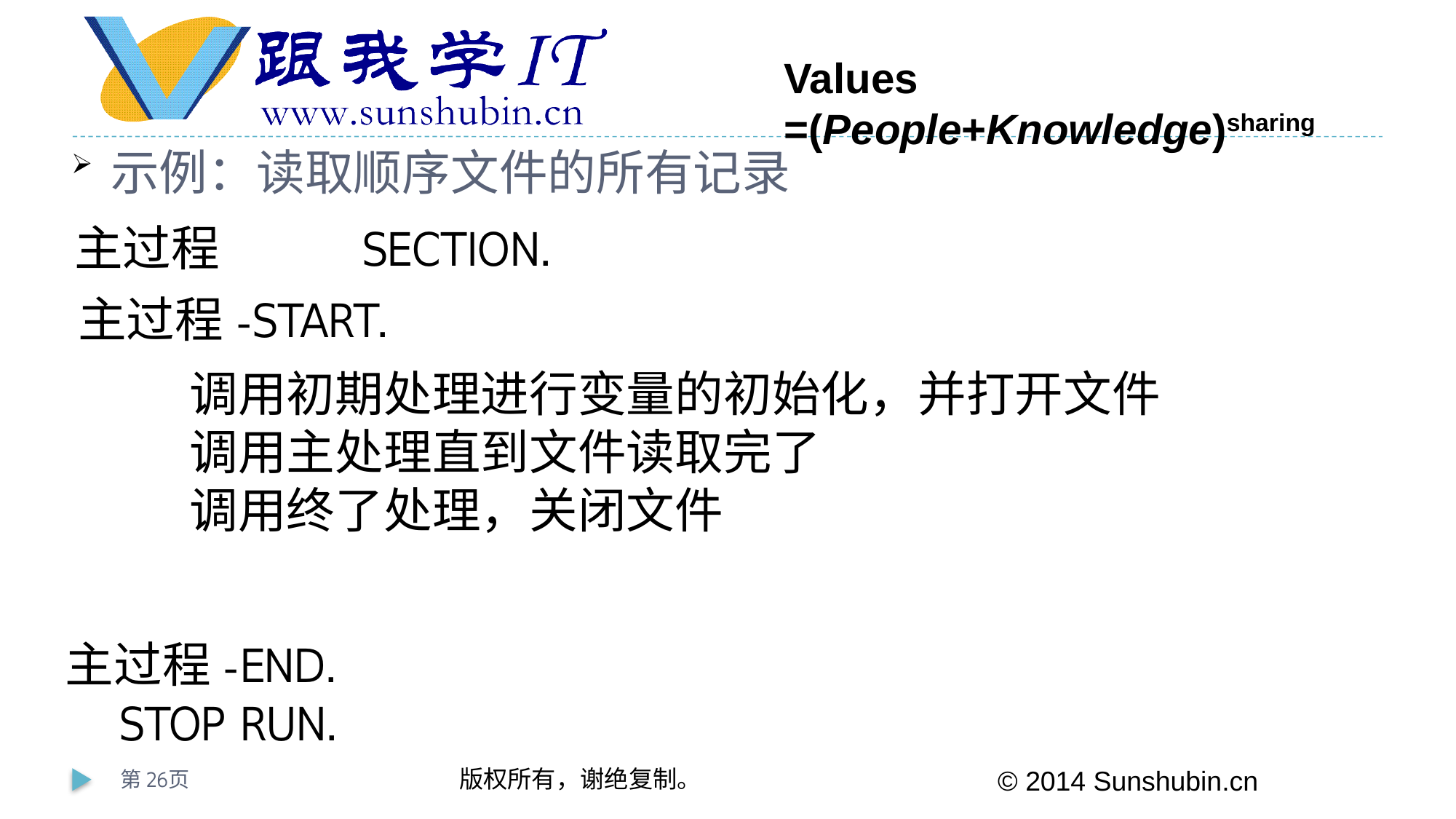

示例：读取顺序文件的所有记录
主过程            SECTION.
主过程-START.
调用初期处理进行变量的初始化，并打开文件
调用主处理直到文件读取完了
调用终了处理，关闭文件
主过程-END.
STOP RUN.
第26页